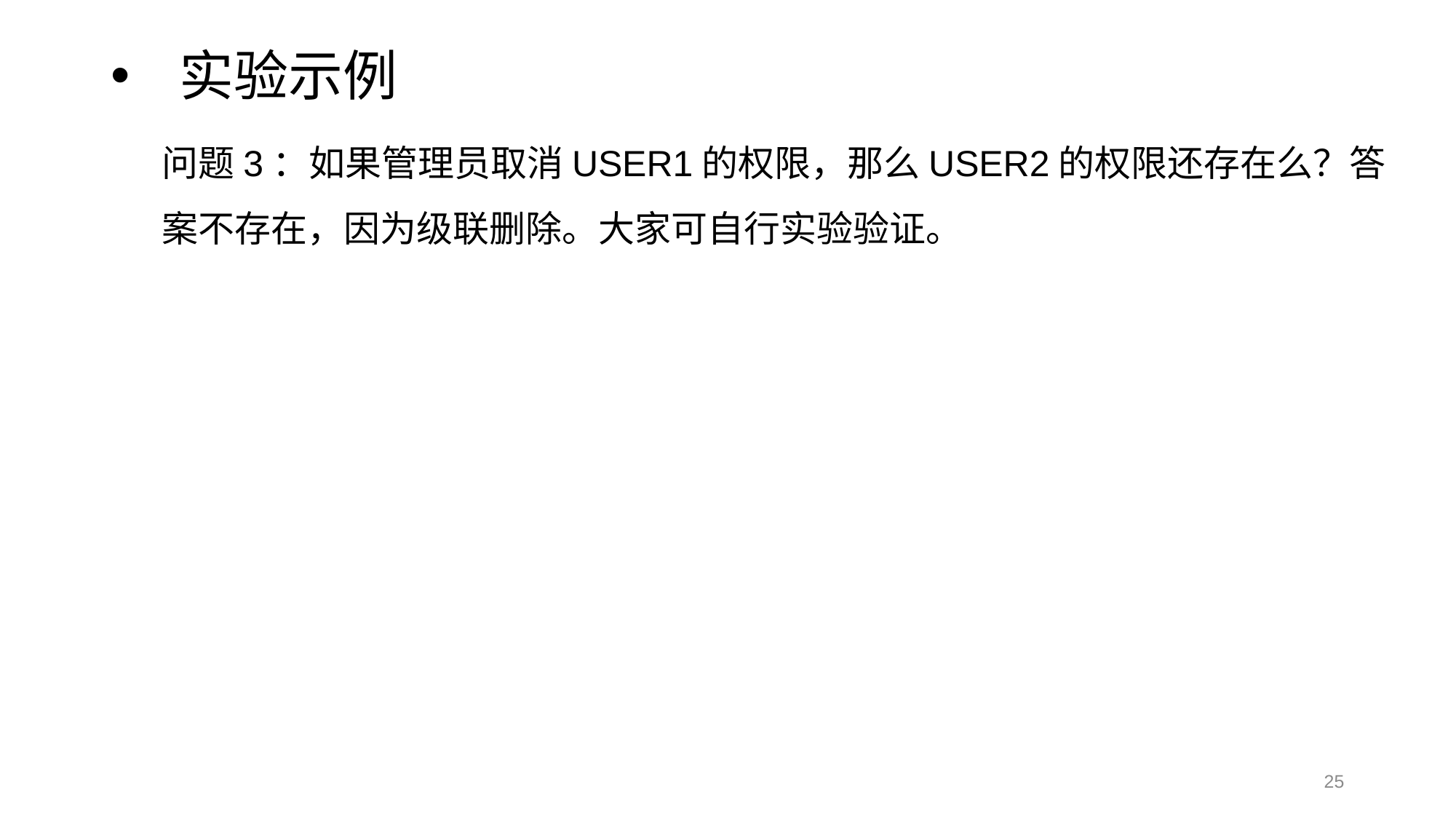

# 实验示例
问题3：如果管理员取消USER1的权限，那么USER2的权限还存在么？答案不存在，因为级联删除。大家可自行实验验证。
25